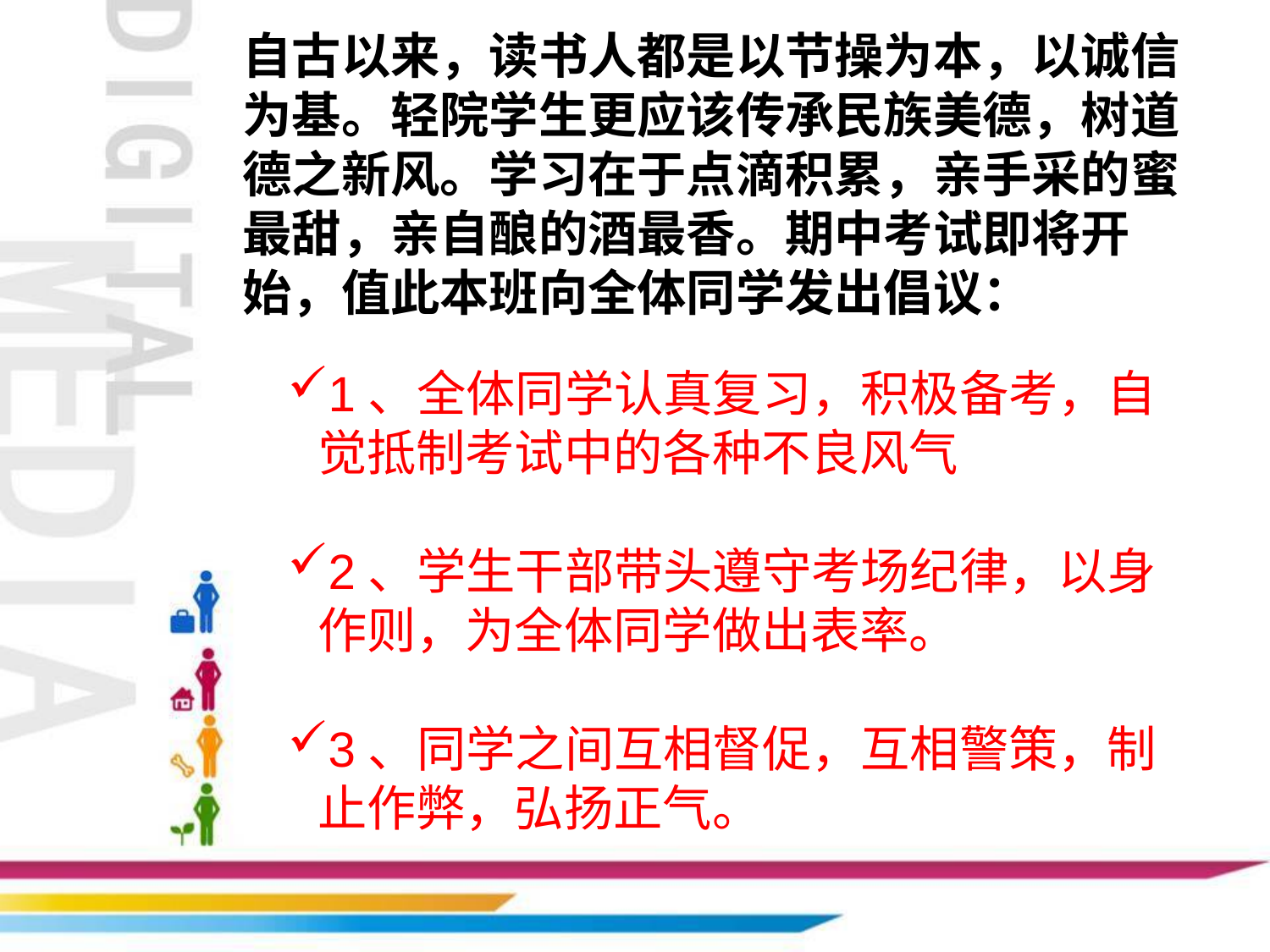

# 自古以来，读书人都是以节操为本，以诚信为基。轻院学生更应该传承民族美德，树道德之新风。学习在于点滴积累，亲手采的蜜最甜，亲自酿的酒最香。期中考试即将开始，值此本班向全体同学发出倡议：
1、全体同学认真复习，积极备考，自觉抵制考试中的各种不良风气

2、学生干部带头遵守考场纪律，以身作则，为全体同学做出表率。

3、同学之间互相督促，互相警策，制止作弊，弘扬正气。